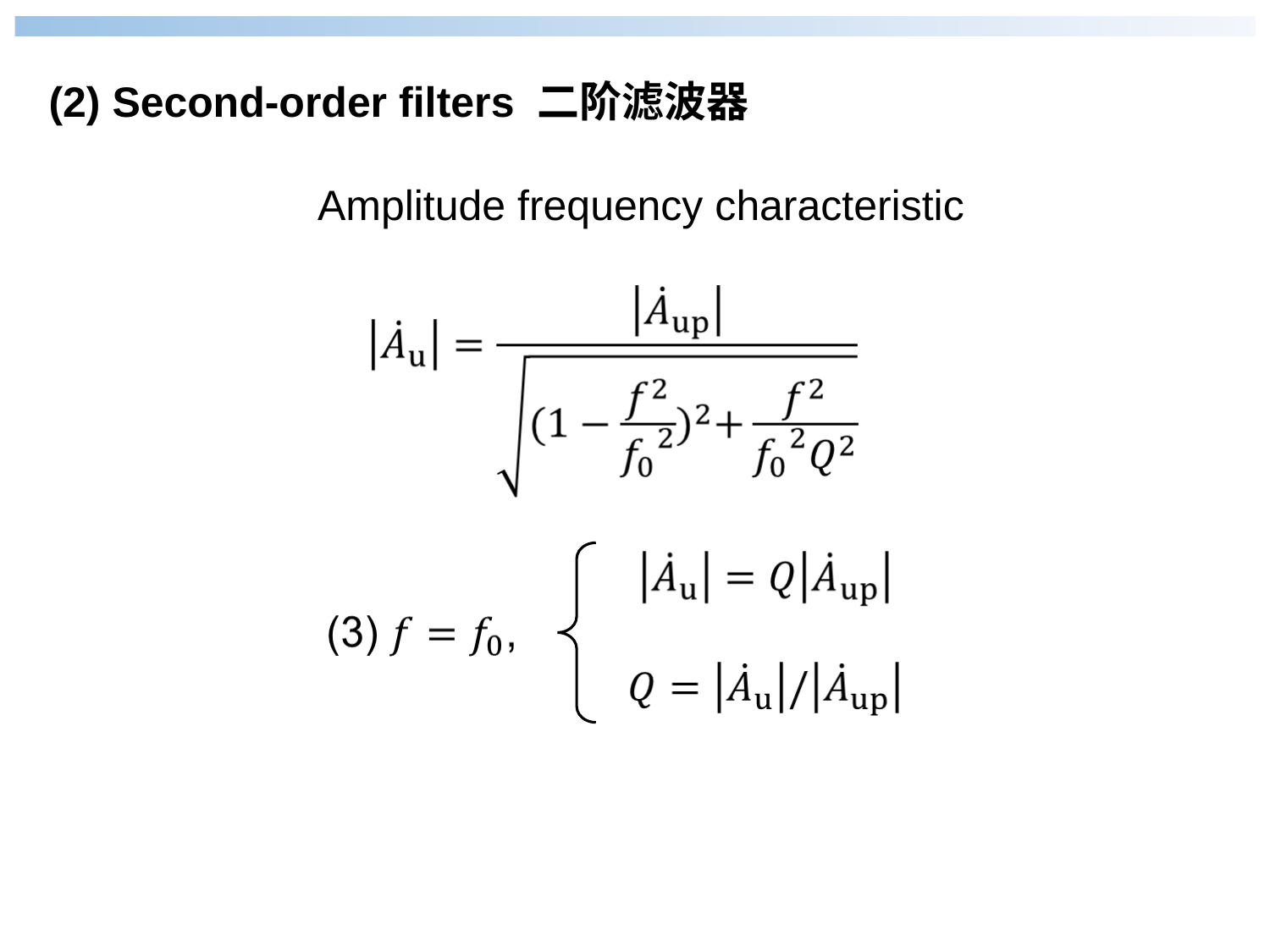

(2) Second-order filters 二阶滤波器
Amplitude frequency characteristic